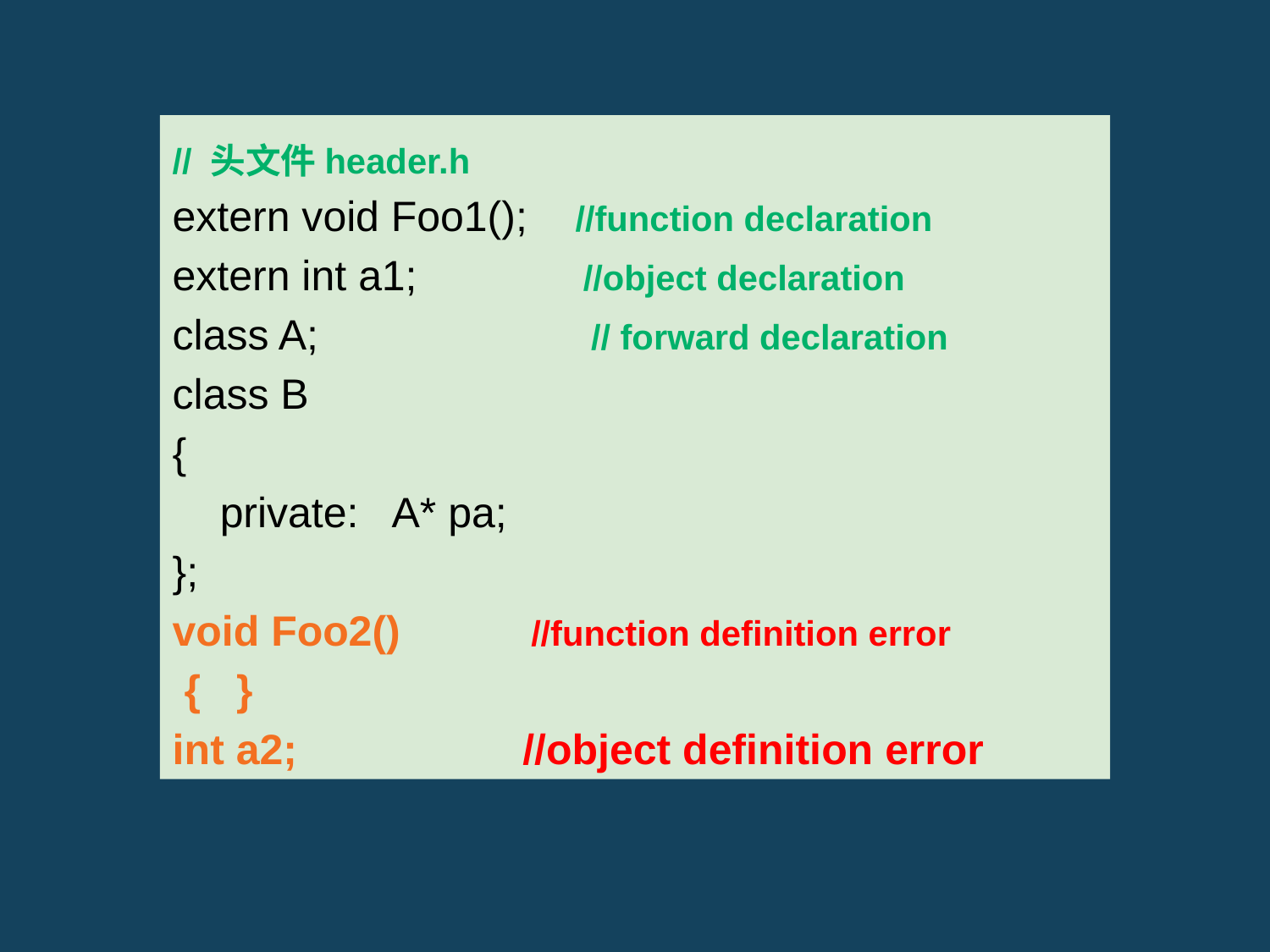

// 头文件header.h
extern void Foo1();    //function declaration
extern int a1;              //object declaration
class A;                       // forward declaration
class B
{
    private:   A* pa;
};
void Foo2()           //function definition error
 {   }
int a2;                   //object definition error